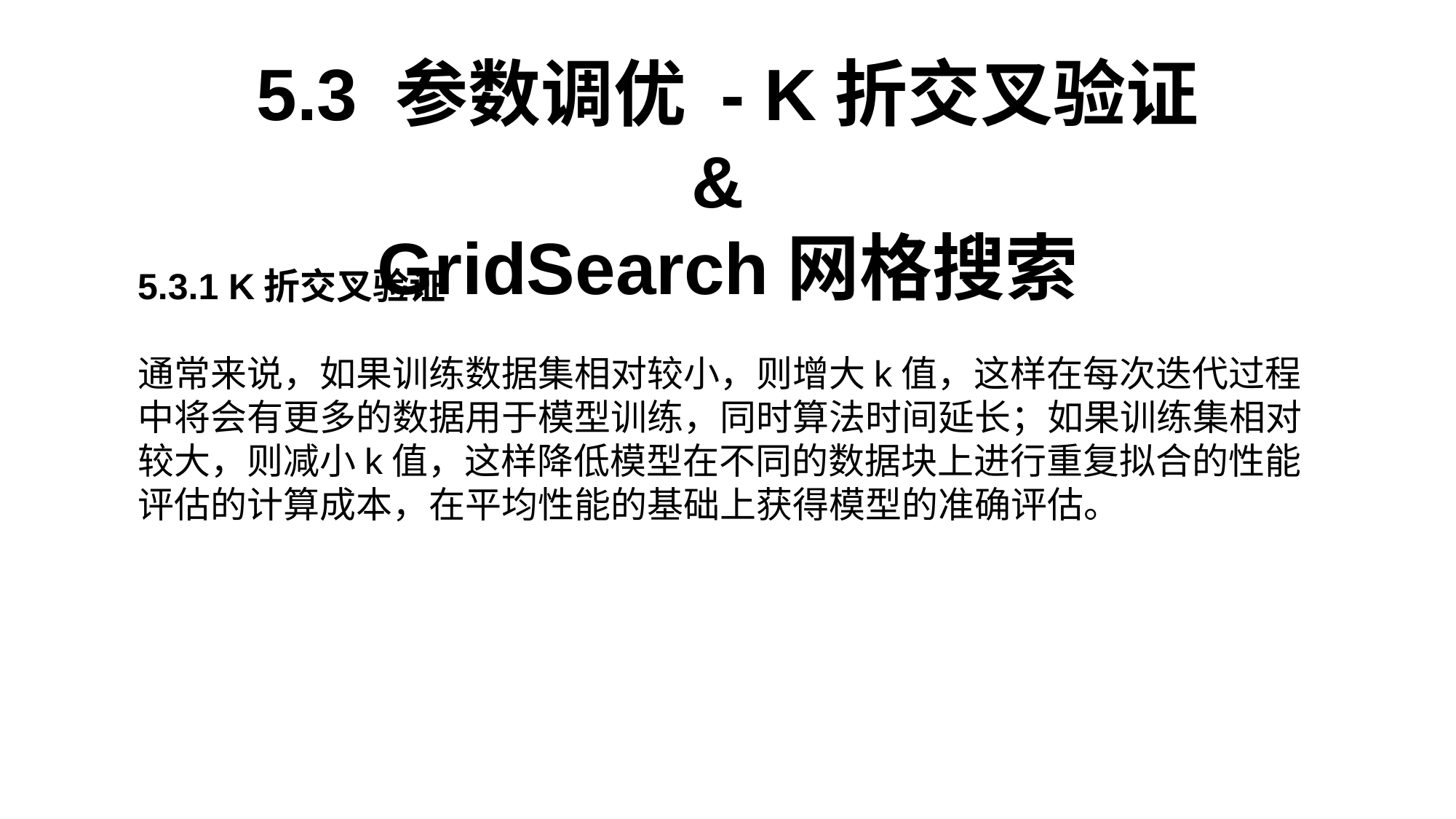

5.3 参数调优 - K折交叉验证 &
GridSearch网格搜索
5.3.1 K折交叉验证

通常来说，如果训练数据集相对较小，则增大k值，这样在每次迭代过程中将会有更多的数据用于模型训练，同时算法时间延长；如果训练集相对较大，则减小k值，这样降低模型在不同的数据块上进行重复拟合的性能评估的计算成本，在平均性能的基础上获得模型的准确评估。